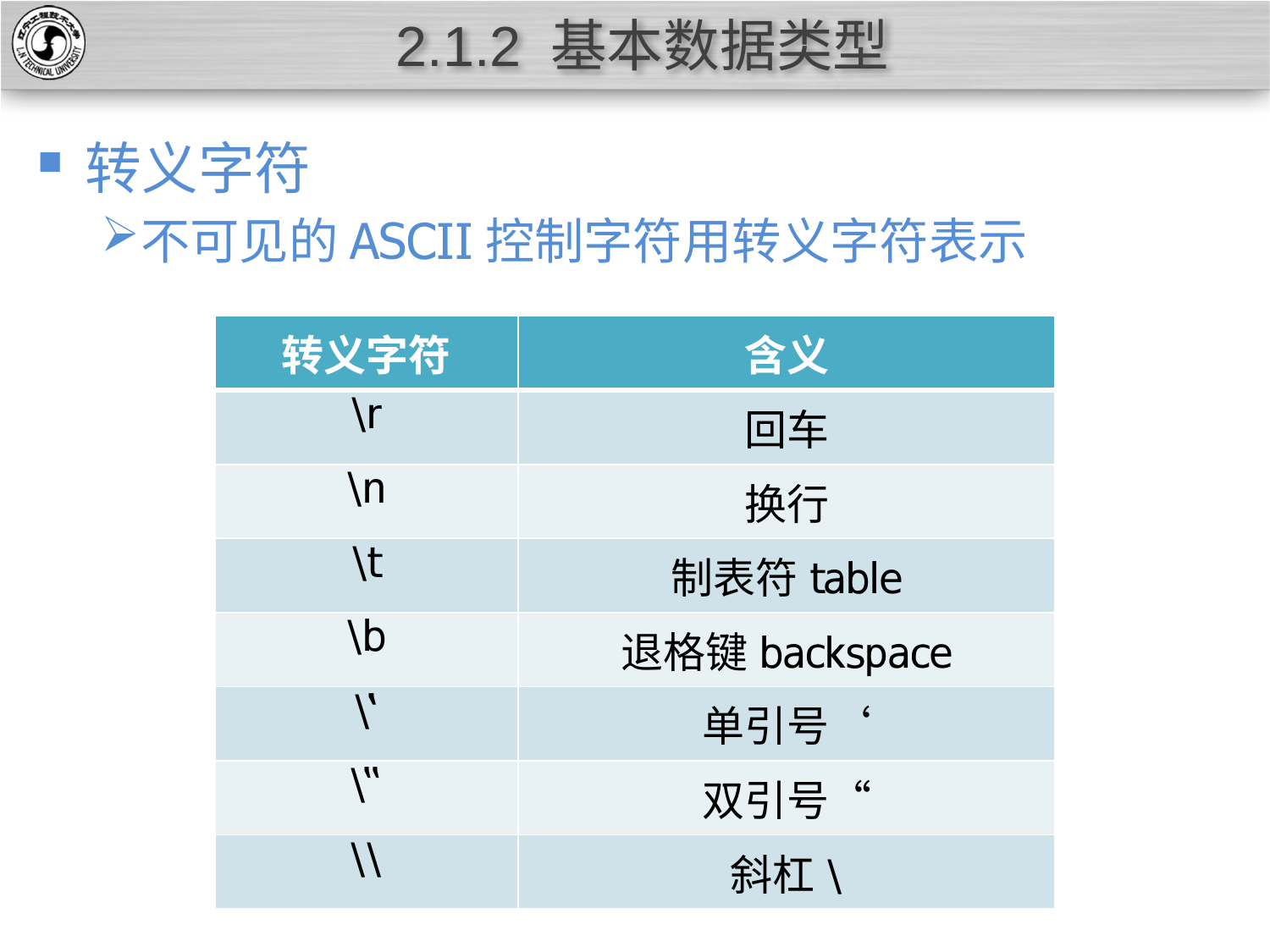

# 2.1.2 基本数据类型
转义字符
不可见的ASCII控制字符用转义字符表示
| 转义字符 | 含义 |
| --- | --- |
| \r | 回车 |
| \n | 换行 |
| \t | 制表符table |
| \b | 退格键backspace |
| \‘ | 单引号‘ |
| \“ | 双引号“ |
| \\ | 斜杠\ |